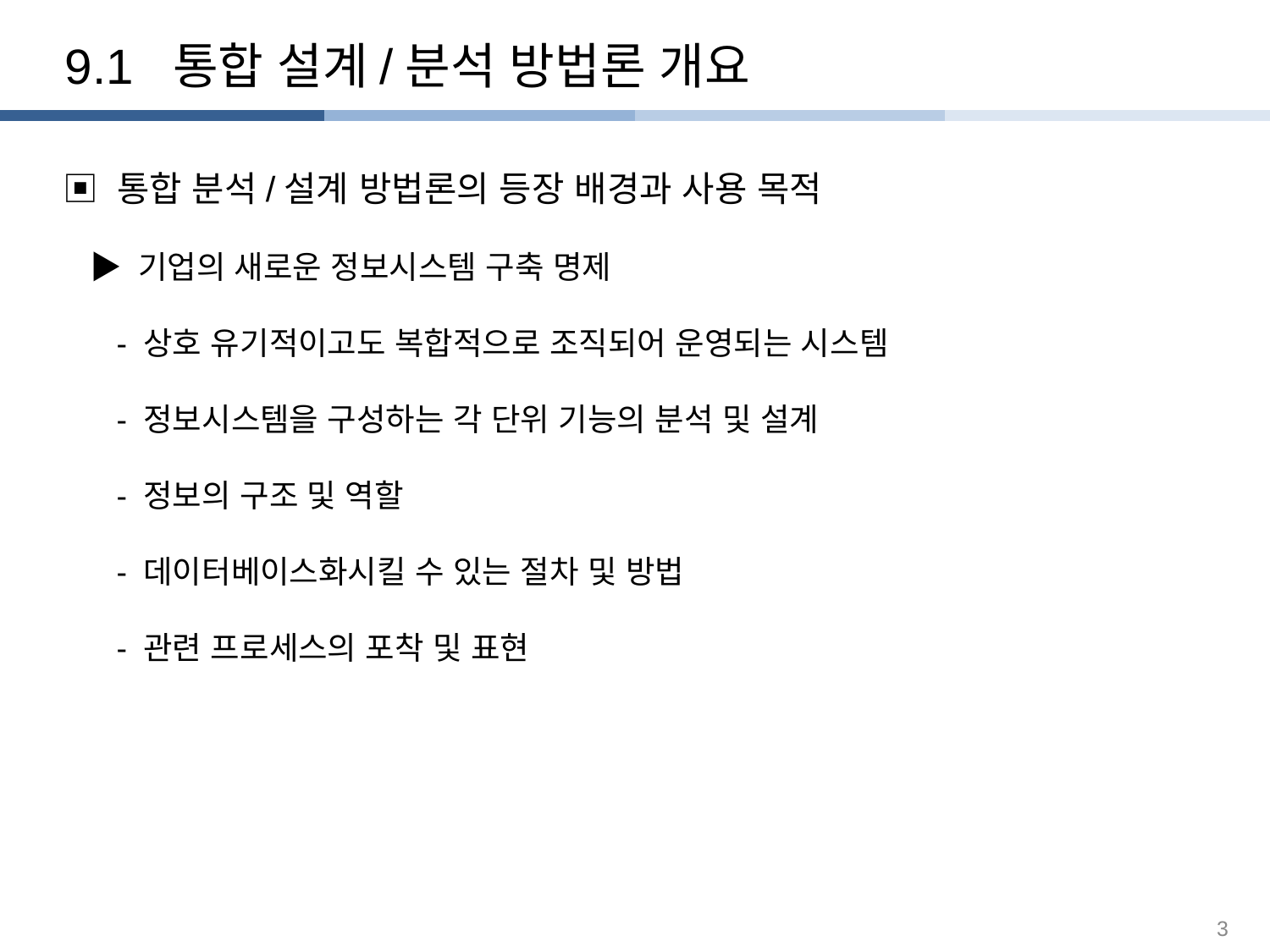

9.1  통합 설계/분석 방법론 개요
▣ 통합 분석/설계 방법론의 등장 배경과 사용 목적
   ▶ 기업의 새로운 정보시스템 구축 명제
      - 상호 유기적이고도 복합적으로 조직되어 운영되는 시스템
      - 정보시스템을 구성하는 각 단위 기능의 분석 및 설계
      - 정보의 구조 및 역할
      - 데이터베이스화시킬 수 있는 절차 및 방법
      - 관련 프로세스의 포착 및 표현

3